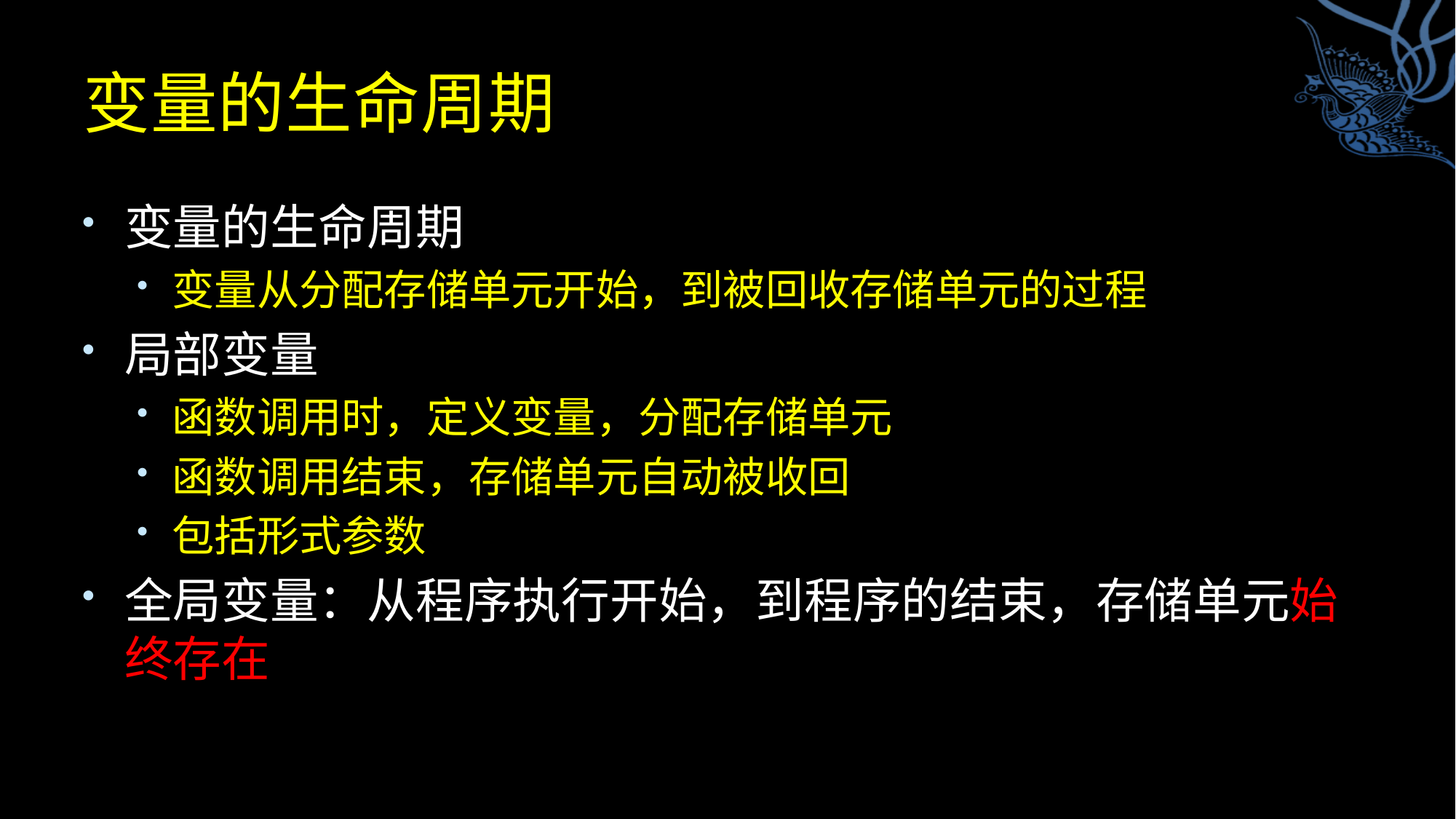

# 变量的生命周期
变量的生命周期
变量从分配存储单元开始，到被回收存储单元的过程
局部变量
函数调用时，定义变量，分配存储单元
函数调用结束，存储单元自动被收回
包括形式参数
全局变量：从程序执行开始，到程序的结束，存储单元始终存在